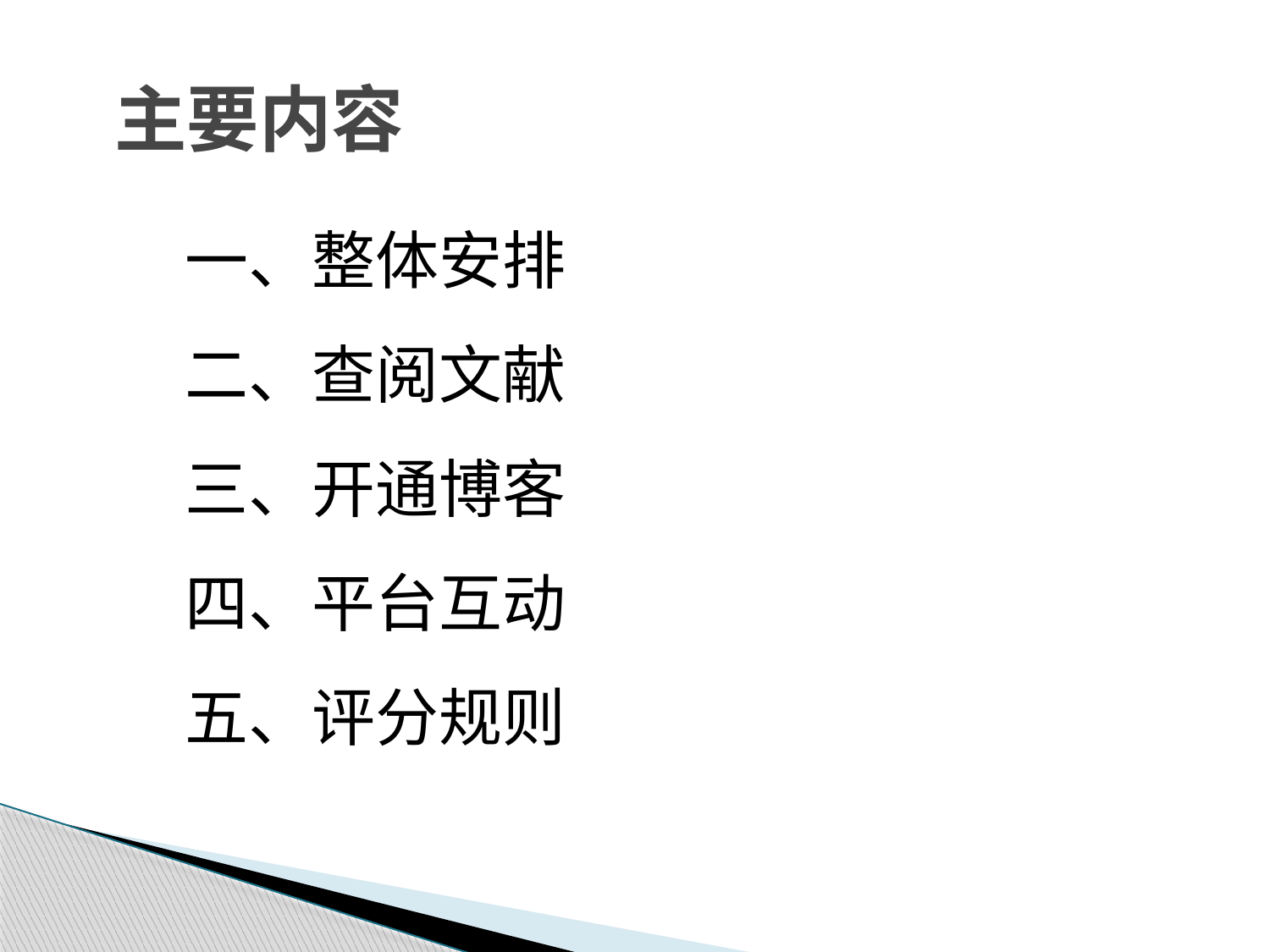

# 主要内容
一、整体安排
二、查阅文献
三、开通博客
四、平台互动
五、评分规则